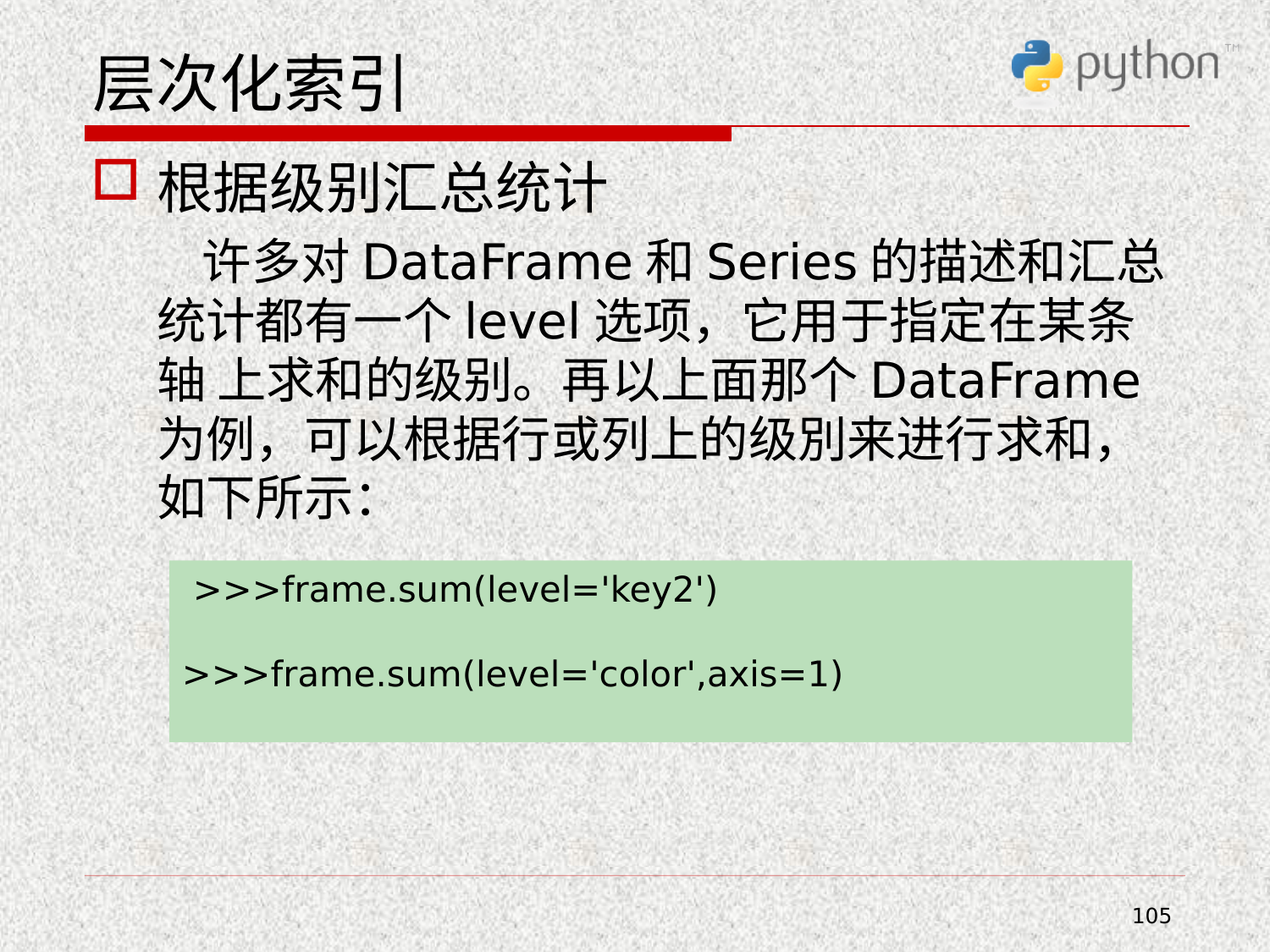

# 层次化索引
根据级别汇总统计
         许多对DataFrame和Series的描述和汇总统计都有一个level选项，它用于指定在某条轴 上求和的级别。再以上面那个DataFrame为例，可以根据行或列上的级別来进行求和，如下所示：

 >>>frame.sum(level='key2')

>>>frame.sum(level='color',axis=1)

105